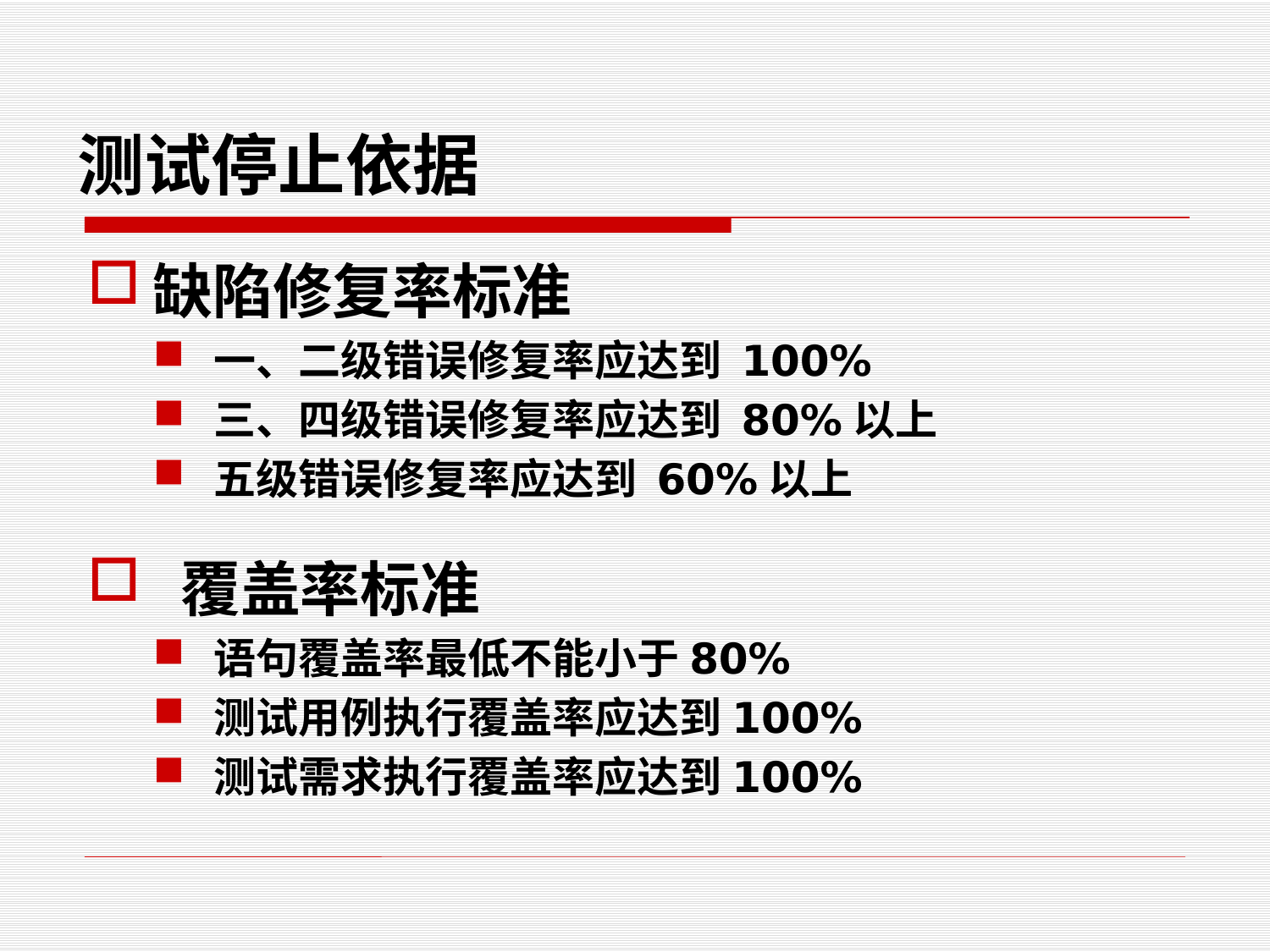

测试停止依据
缺陷修复率标准
一、二级错误修复率应达到 100%
三、四级错误修复率应达到 80%以上
五级错误修复率应达到 60%以上
 覆盖率标准
语句覆盖率最低不能小于80%
测试用例执行覆盖率应达到100%
测试需求执行覆盖率应达到100%